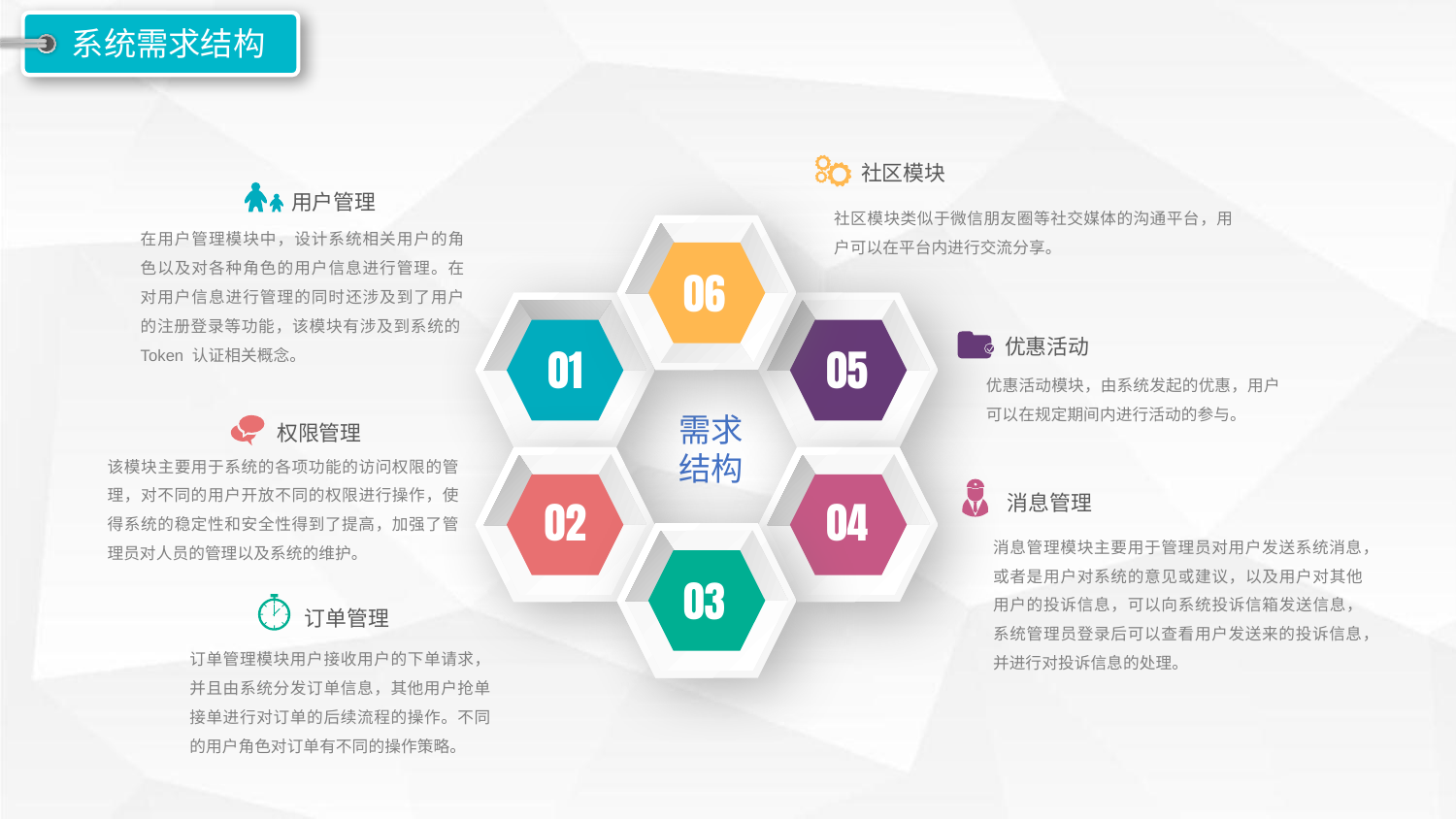

系统需求结构

社区模块

社区模块类似于微信朋友圈等社交媒体的沟通平台，用户可以在平台内进行交流分享。
用户管理

在用户管理模块中，设计系统相关用户的角色以及对各种角色的用户信息进行管理。在对用户信息进行管理的同时还涉及到了用户的注册登录等功能，该模块有涉及到系统的Token 认证相关概念。

06

01

05
优惠活动

优惠活动模块，由系统发起的优惠，用户可以在规定期间内进行活动的参与。
需求结构
权限管理

该模块主要用于系统的各项功能的访问权限的管理，对不同的用户开放不同的权限进行操作，使得系统的稳定性和安全性得到了提高，加强了管理员对人员的管理以及系统的维护。

02

04

消息管理
消息管理模块主要用于管理员对用户发送系统消息，或者是用户对系统的意见或建议，以及用户对其他用户的投诉信息，可以向系统投诉信箱发送信息，系统管理员登录后可以查看用户发送来的投诉信息，并进行对投诉信息的处理。

03

订单管理
订单管理模块用户接收用户的下单请求，并且由系统分发订单信息，其他用户抢单接单进行对订单的后续流程的操作。不同的用户角色对订单有不同的操作策略。